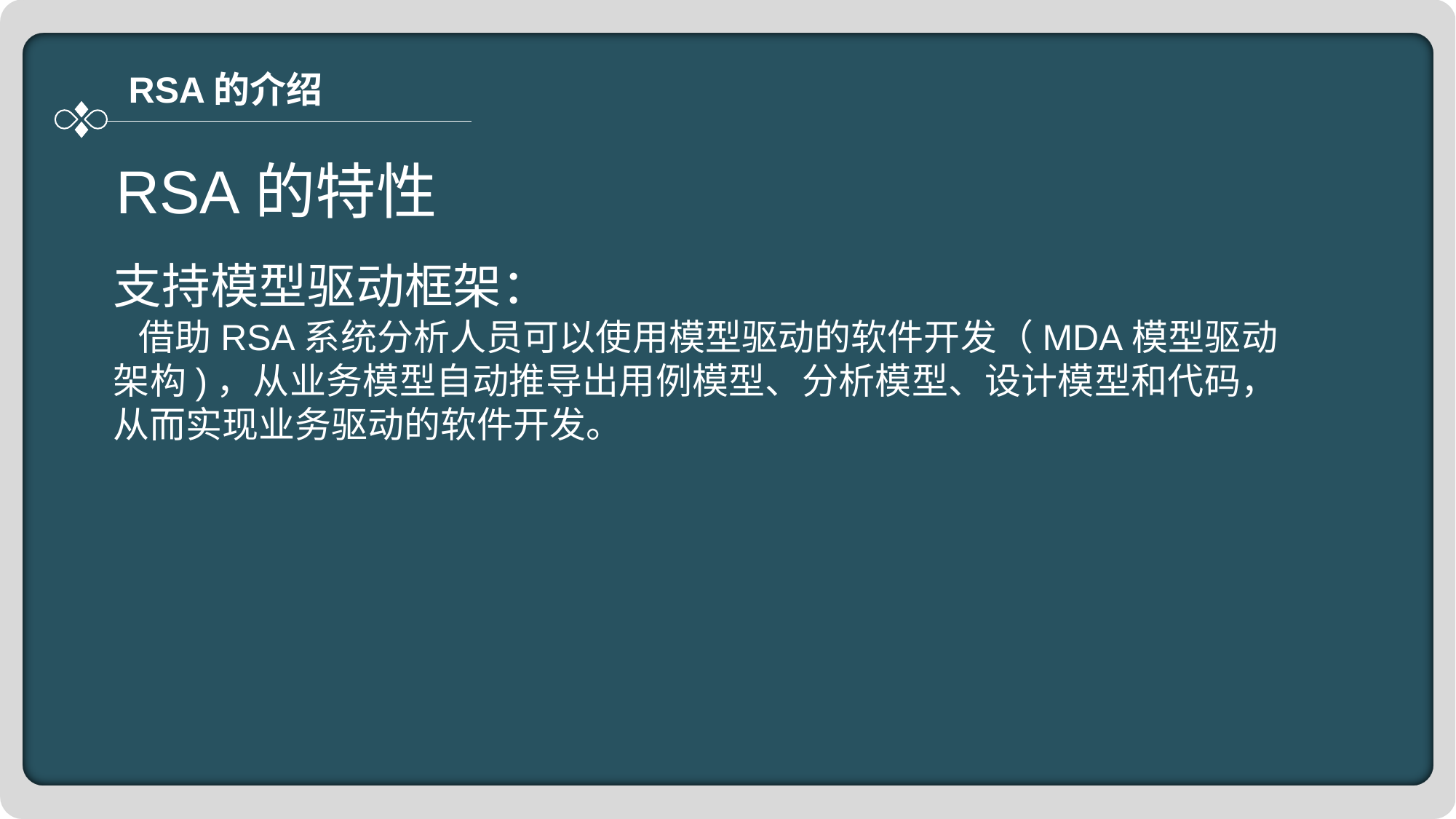

RSA的介绍

RSA的特性
支持模型驱动框架：
  借助RSA系统分析人员可以使用模型驱动的软件开发（MDA模型驱动架构)，从业务模型自动推导出用例模型、分析模型、设计模型和代码，从而实现业务驱动的软件开发。